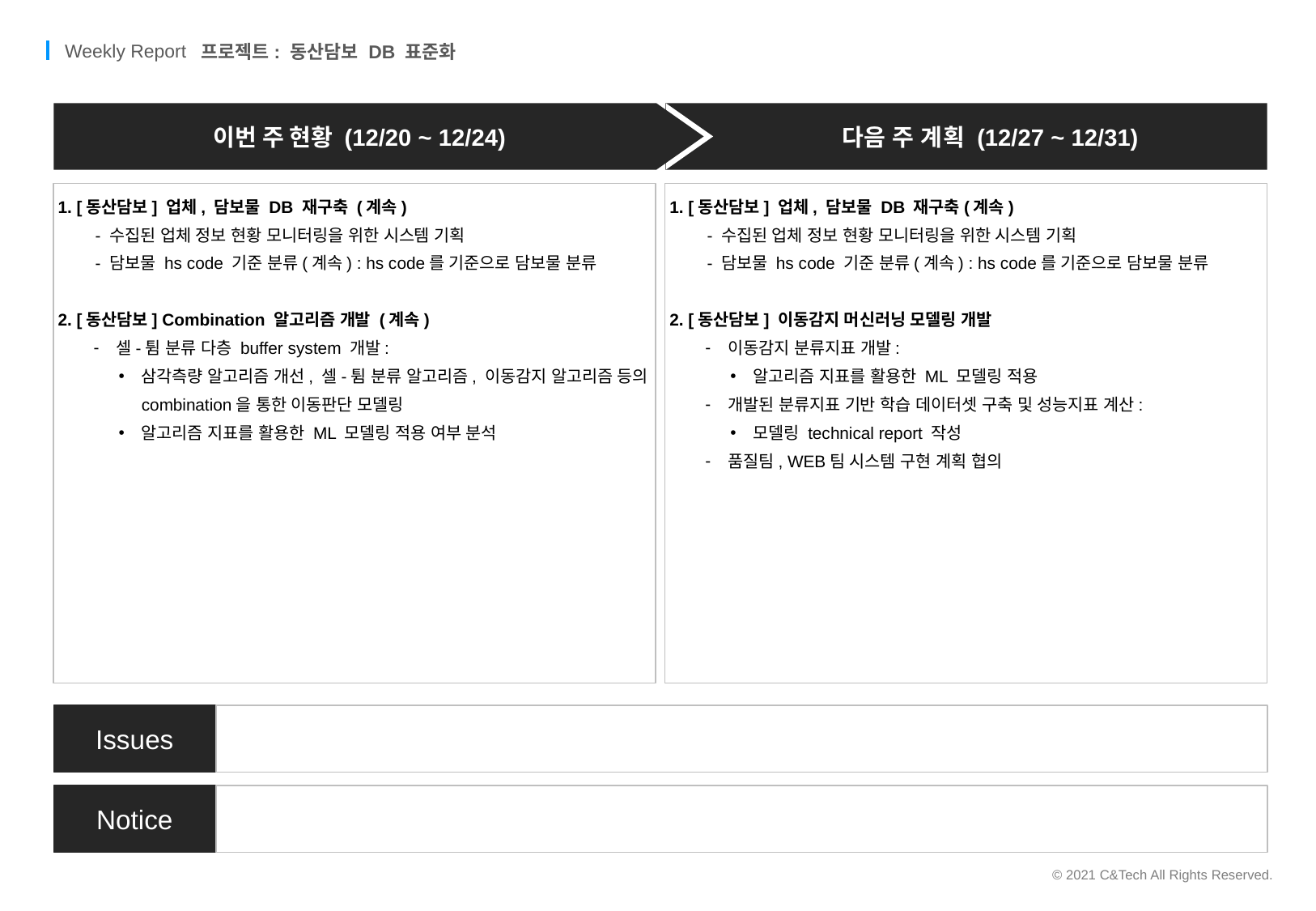

프로젝트: 동산담보 DB 표준화

이번 주 현황 (12/20 ~ 12/24)
다음 주 계획 (12/27 ~ 12/31)
1. [동산담보] 업체, 담보물 DB 재구축 (계속)
        - 수집된 업체 정보 현황 모니터링을 위한 시스템 기획
        - 담보물 hs code 기준 분류(계속) : hs code를 기준으로 담보물 분류

2. [동산담보] Combination 알고리즘 개발 (계속)
셀-튐 분류 다층 buffer system 개발:
삼각측량 알고리즘 개선, 셀-튐 분류 알고리즘, 이동감지 알고리즘 등의 combination을 통한 이동판단 모델링
알고리즘 지표를 활용한 ML 모델링 적용 여부 분석

1. [동산담보] 업체, 담보물 DB 재구축(계속)
        - 수집된 업체 정보 현황 모니터링을 위한 시스템 기획
        - 담보물 hs code 기준 분류(계속) : hs code를 기준으로 담보물 분류

2. [동산담보] 이동감지 머신러닝 모델링 개발
이동감지 분류지표 개발:
알고리즘 지표를 활용한 ML 모델링 적용
개발된 분류지표 기반 학습 데이터셋 구축 및 성능지표 계산:
모델링 technical report 작성
품질팀, WEB팀 시스템 구현 계획 협의

Issues

Notice